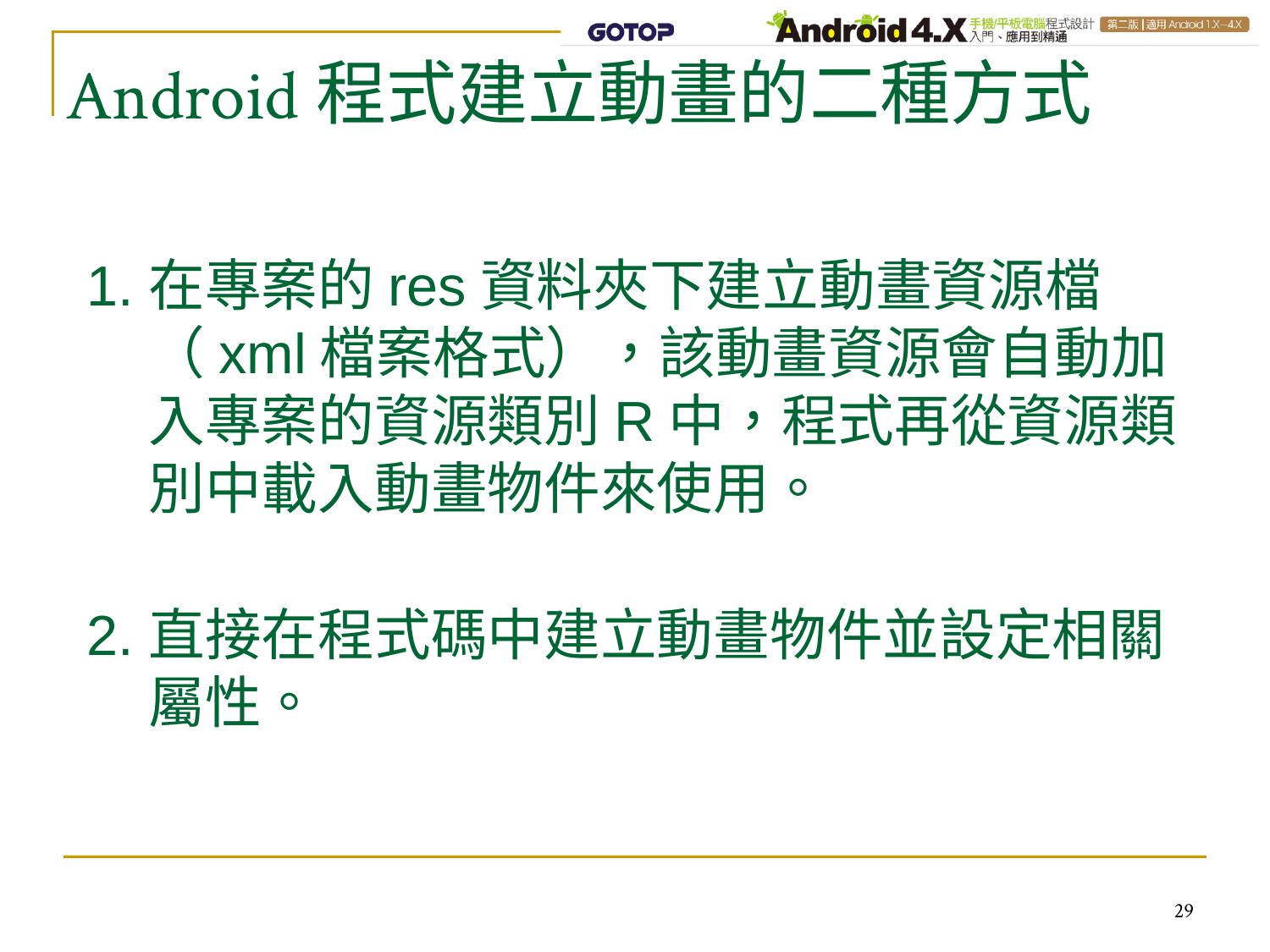

Android程式建立動畫的二種方式
1.	在專案的res資料夾下建立動畫資源檔（xml檔案格式），該動畫資源會自動加入專案的資源類別R中，程式再從資源類別中載入動畫物件來使用。
2.	直接在程式碼中建立動畫物件並設定相關屬性。
29